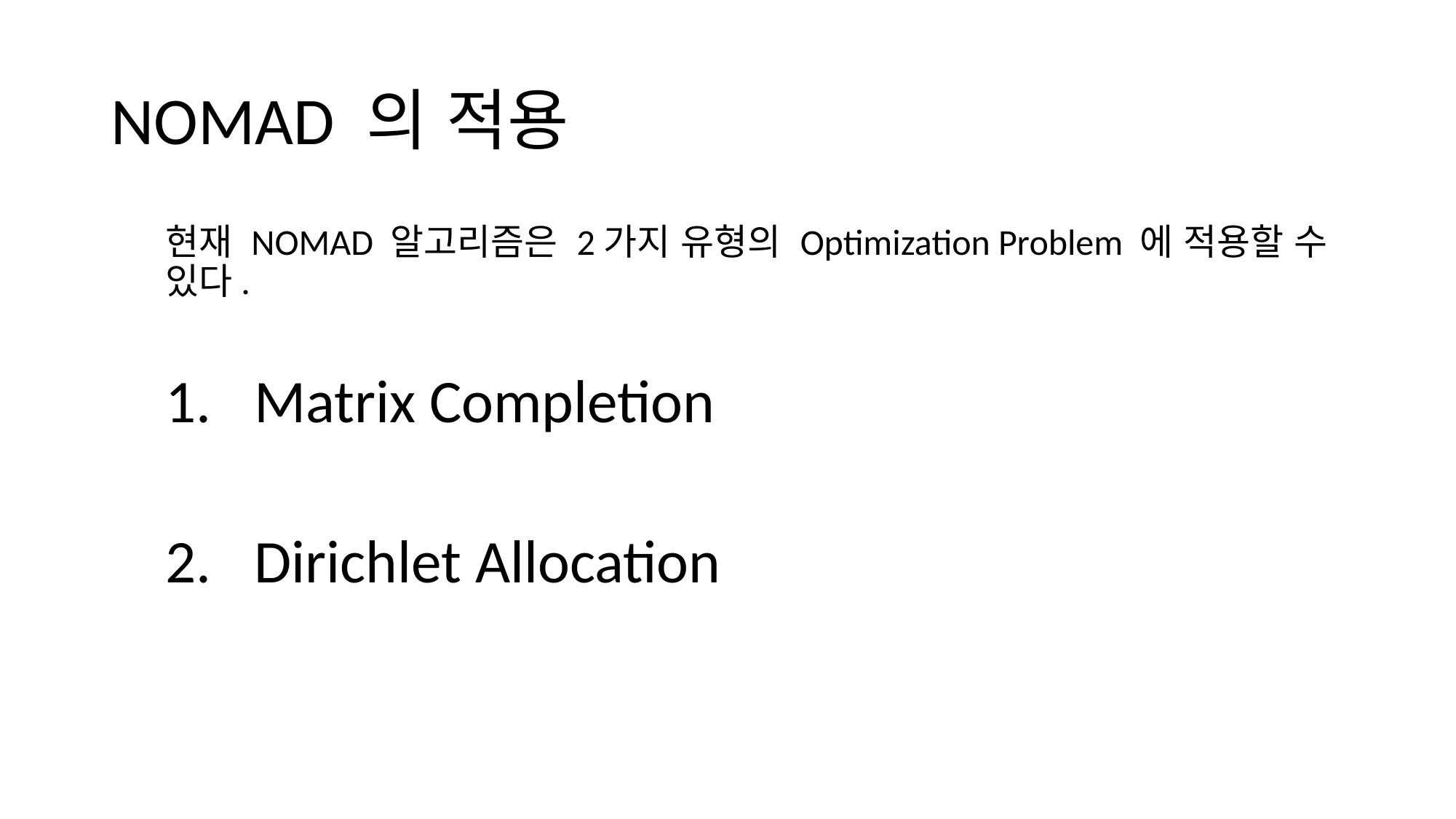

# NOMAD 의 적용
현재 NOMAD 알고리즘은 2가지 유형의 Optimization Problem 에 적용할 수 있다.

Matrix Completion

Dirichlet Allocation